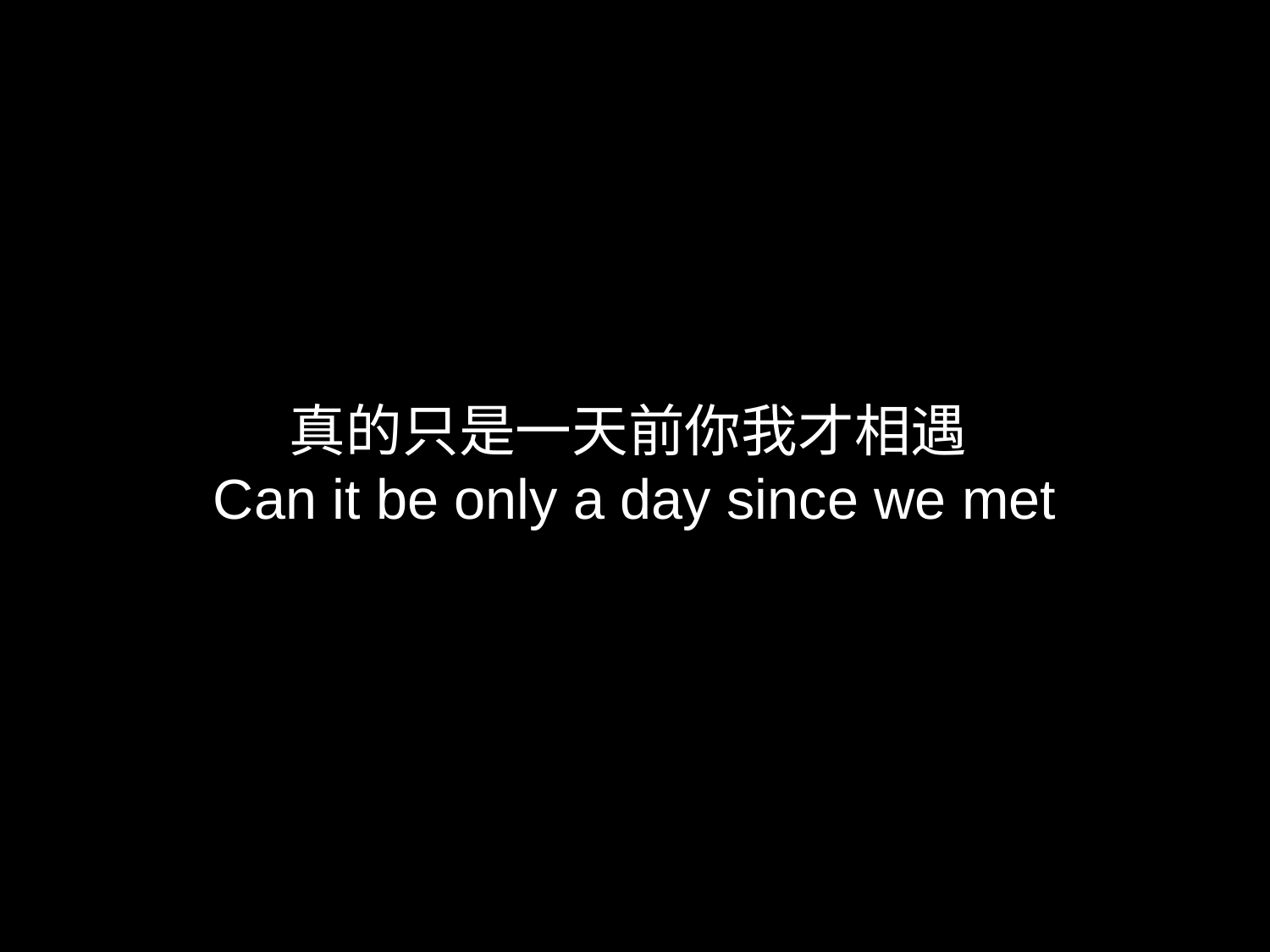

真的只是一天前你我才相遇
Can it be only a day since we met